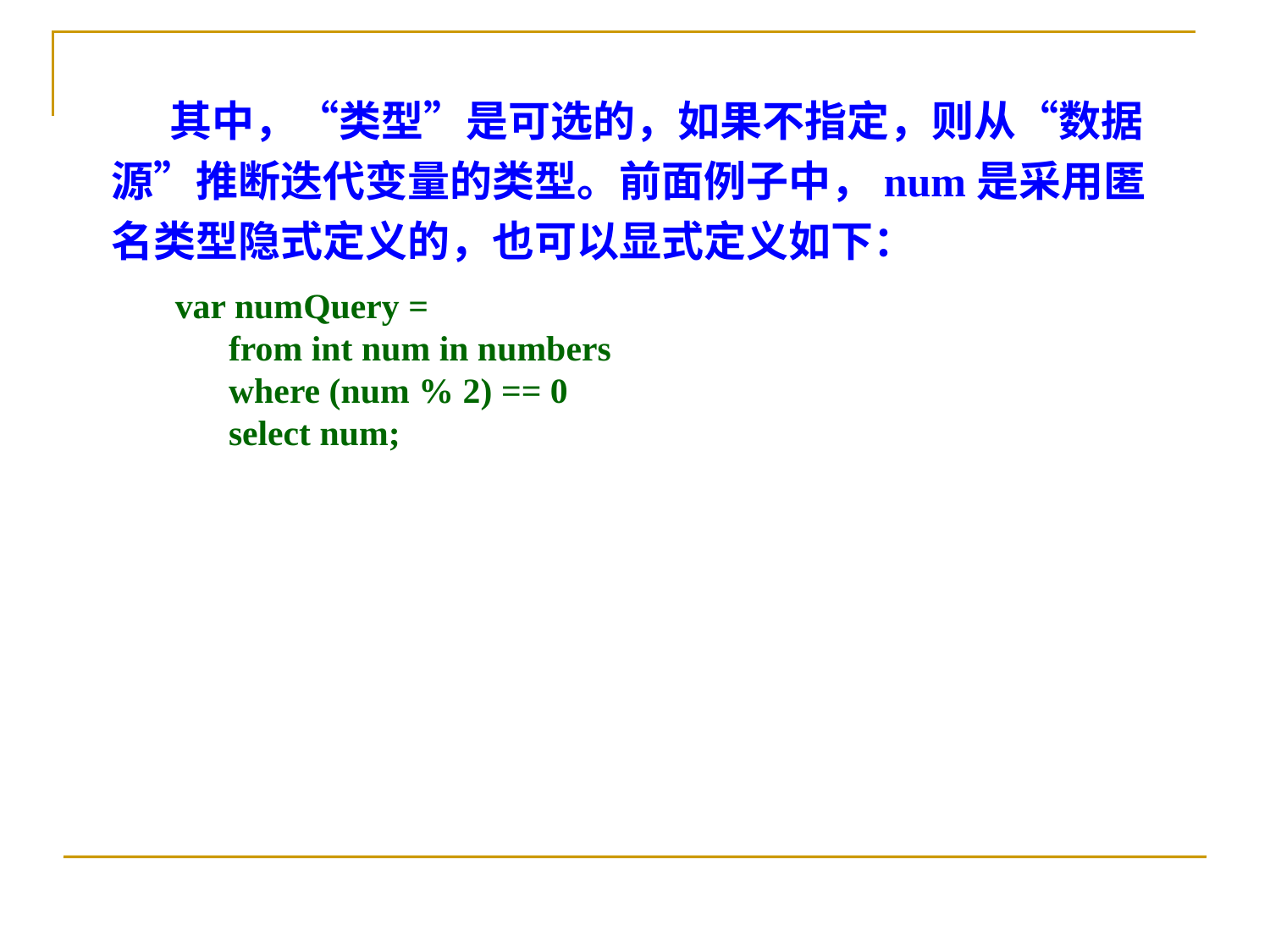

其中，“类型”是可选的，如果不指定，则从“数据源”推断迭代变量的类型。前面例子中，num是采用匿名类型隐式定义的，也可以显式定义如下：
var numQuery =
      from int num in numbers
      where (num % 2) == 0
      select num;